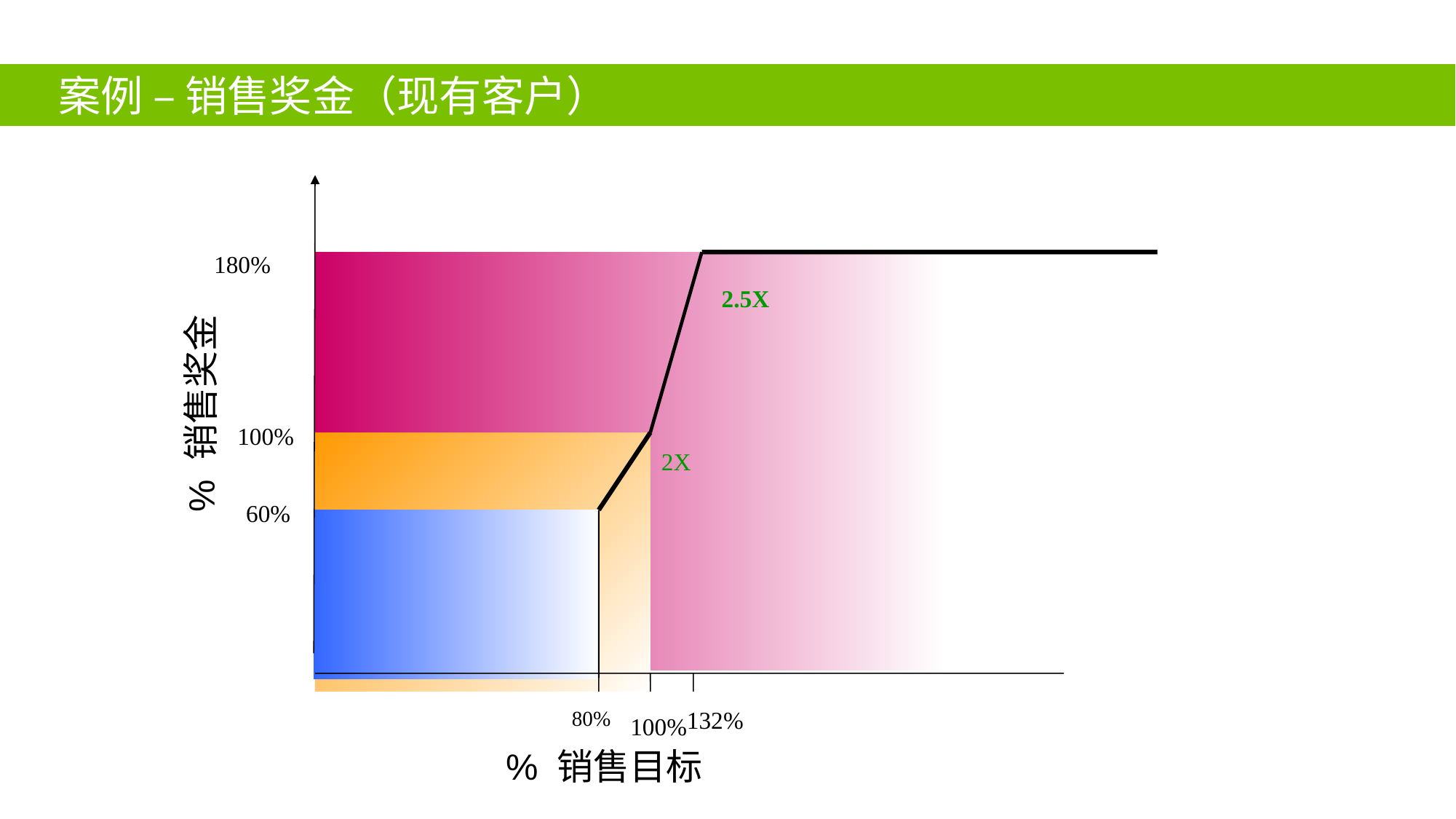

案例 – 销售奖金（现有客户）

180%

2.5X

% 销售奖金
 100%

2X
 60%

 80%
132%
100%
% 销售目标